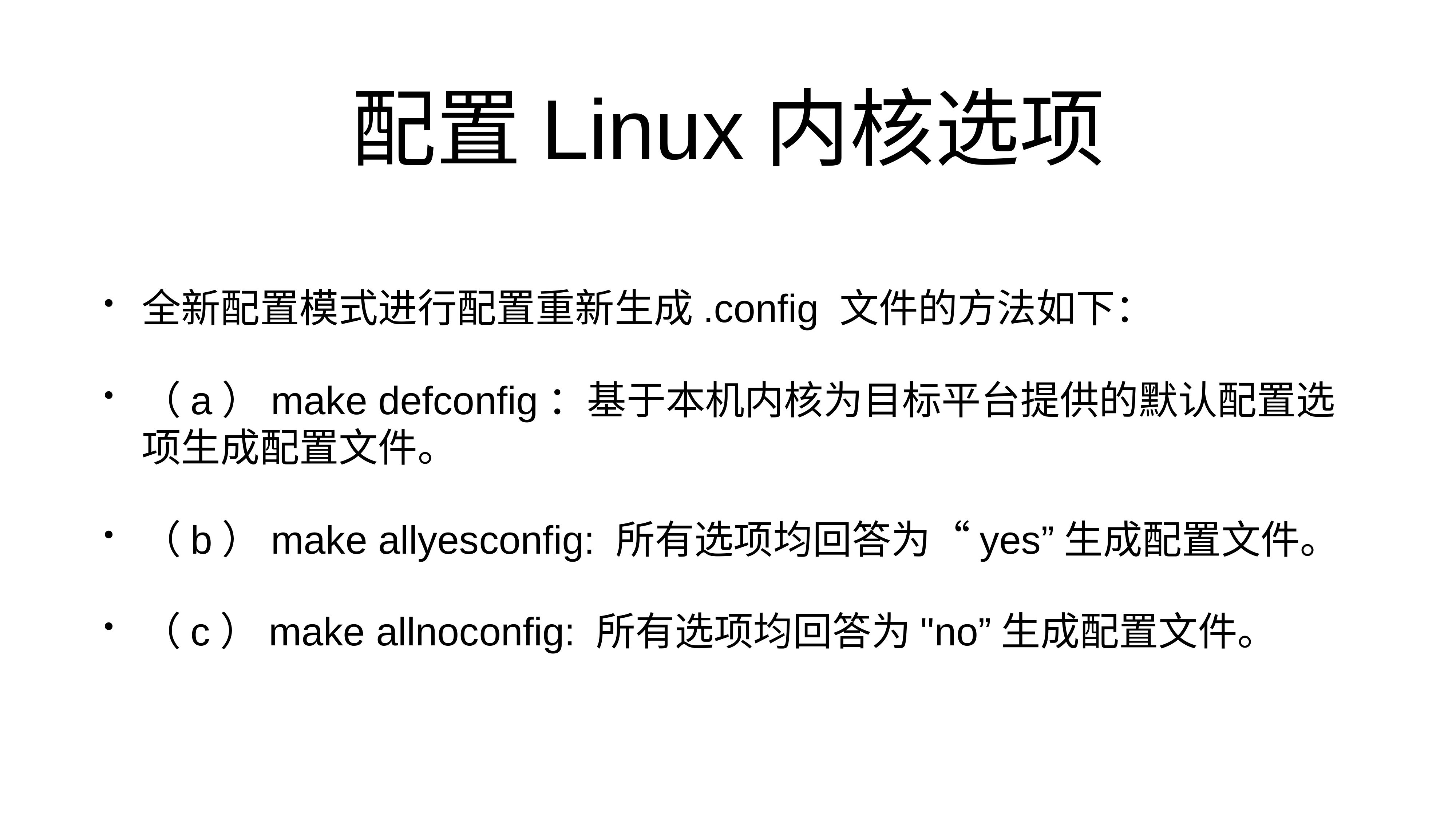

# 配置Linux内核选项
全新配置模式进行配置重新生成.config 文件的方法如下：
（a）make defconfig：基于本机内核为目标平台提供的默认配置选项生成配置文件。
（b）make allyesconfig: 所有选项均回答为“yes”生成配置文件。
（c）make allnoconfig: 所有选项均回答为"no”生成配置文件。